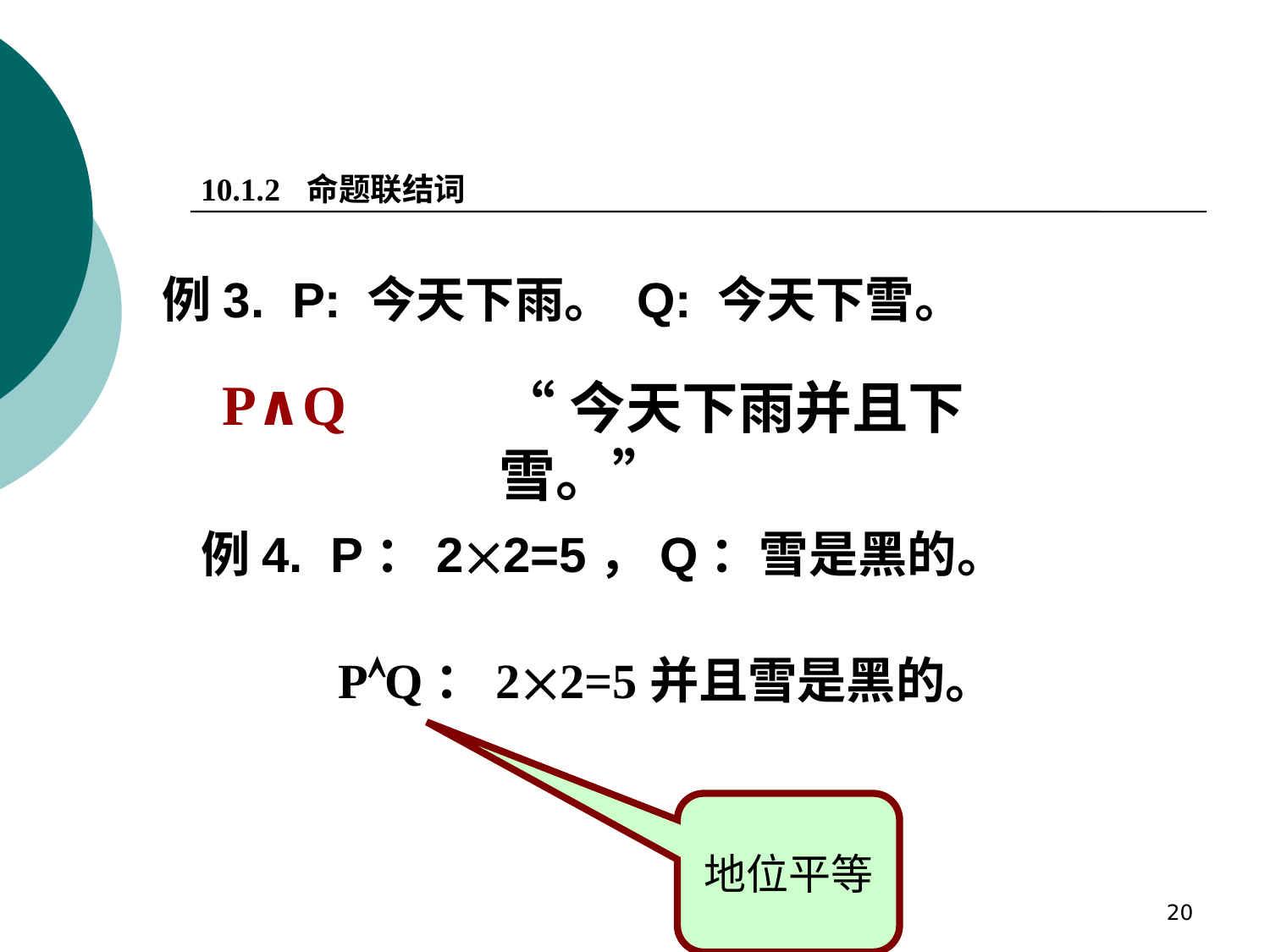

10.1.2 命题联结词
例3.  P: 今天下雨。 Q: 今天下雪。
P∧Q
“今天下雨并且下雪。”
例4.  P：2×2=5，Q：雪是黑的。
P∧Q：2×2=5并且雪是黑的。
地位平等
20